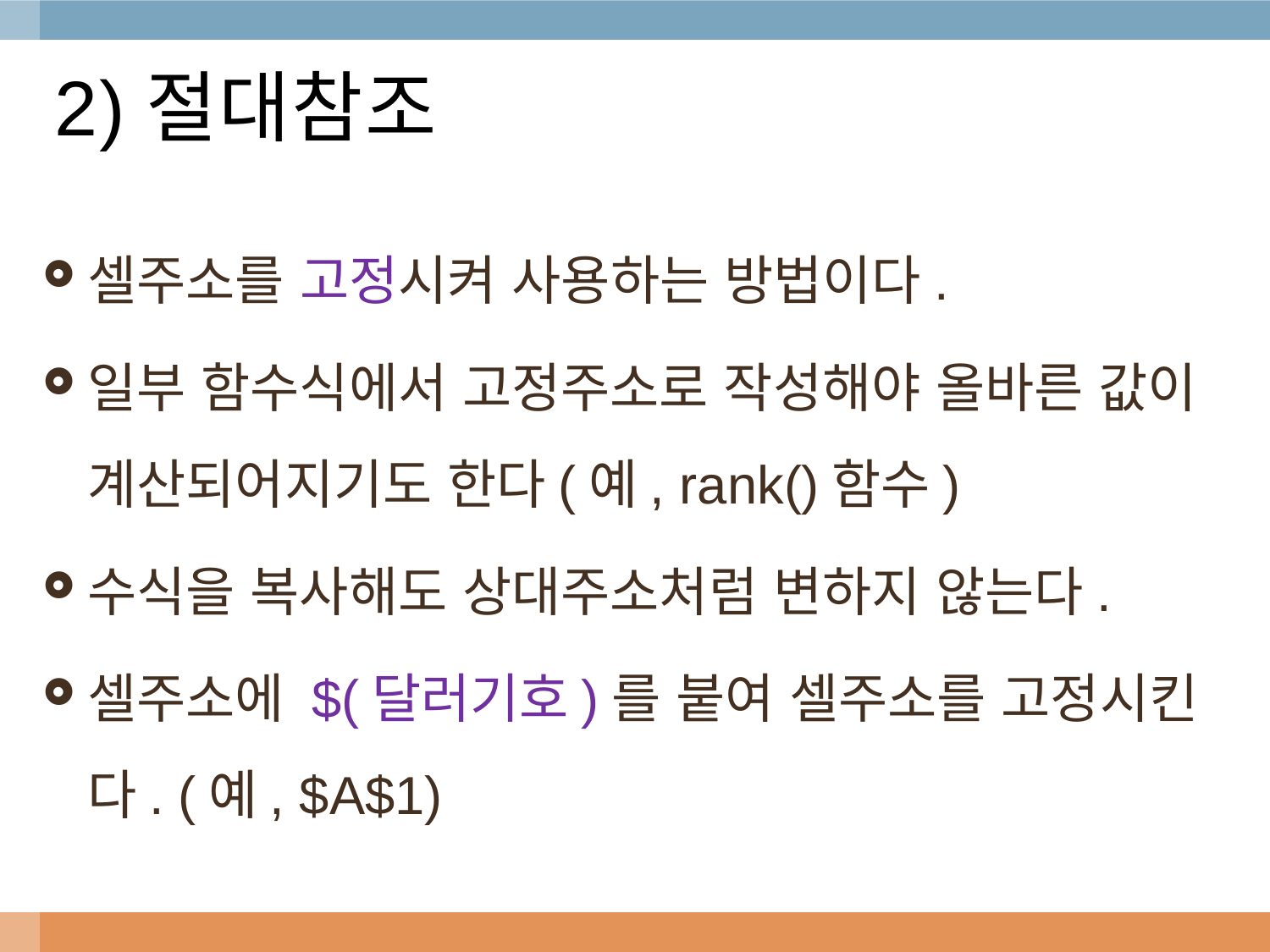

# 2)절대참조
셀주소를 고정시켜 사용하는 방법이다.
일부 함수식에서 고정주소로 작성해야 올바른 값이 계산되어지기도 한다(예, rank()함수)
수식을 복사해도 상대주소처럼 변하지 않는다.
셀주소에 $(달러기호)를 붙여 셀주소를 고정시킨다. (예, $A$1)